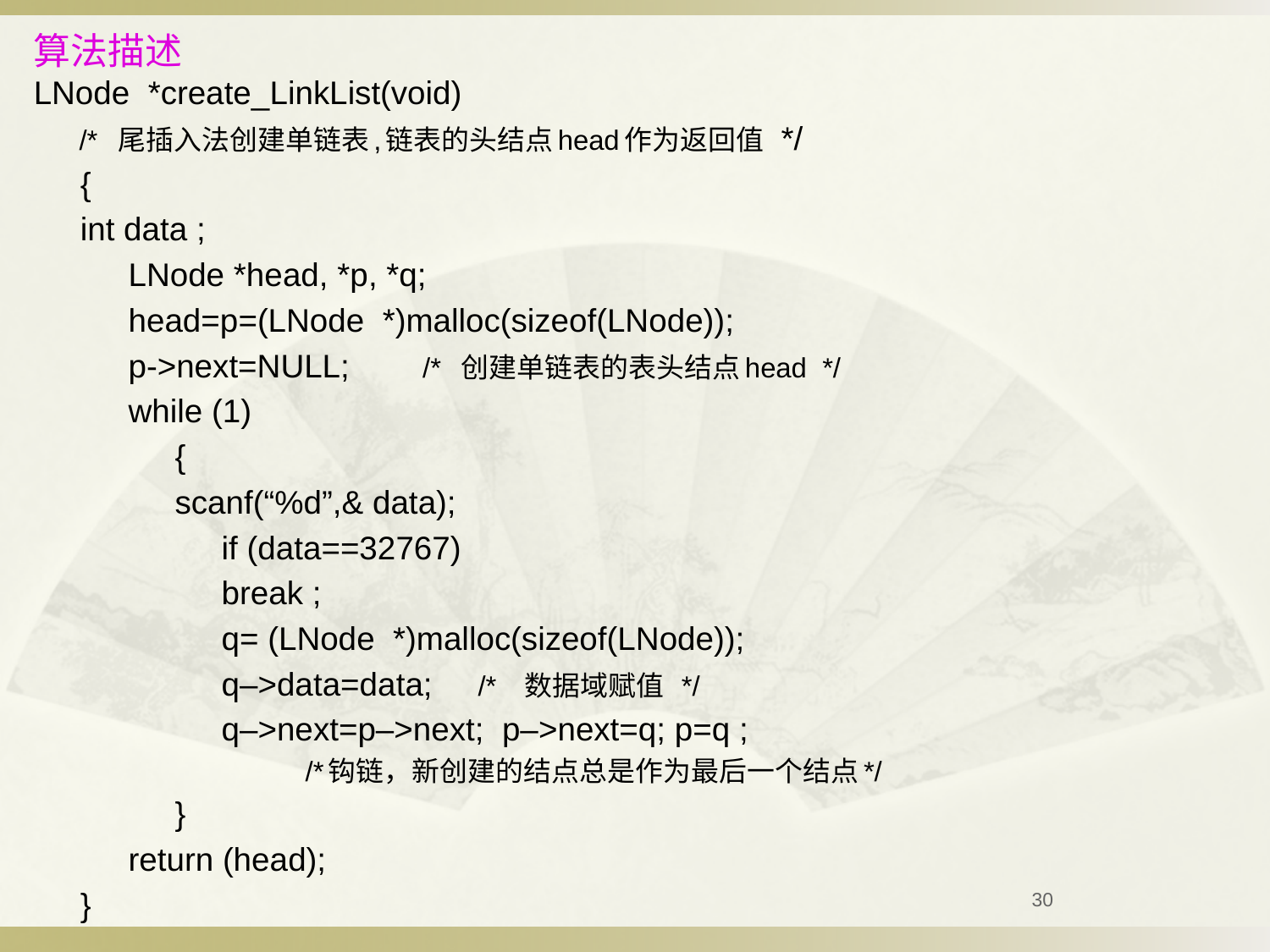

# 算法描述
LNode  *create_LinkList(void)
     /*  尾插入法创建单链表,链表的头结点head作为返回值  */
{
	int data ;
	LNode *head, *p, *q;
	head=p=(LNode  *)malloc(sizeof(LNode));
	p->next=NULL;        /*  创建单链表的表头结点head  */
	while (1)
{
	scanf(“%d”,& data);
	if (data==32767)
		break ;
	q= (LNode  *)malloc(sizeof(LNode));
	q–>data=data;     /*   数据域赋值  */
	q–>next=p–>next;  p–>next=q; p=q ;
 	/*钩链，新创建的结点总是作为最后一个结点*/
}
	return (head);
}

30